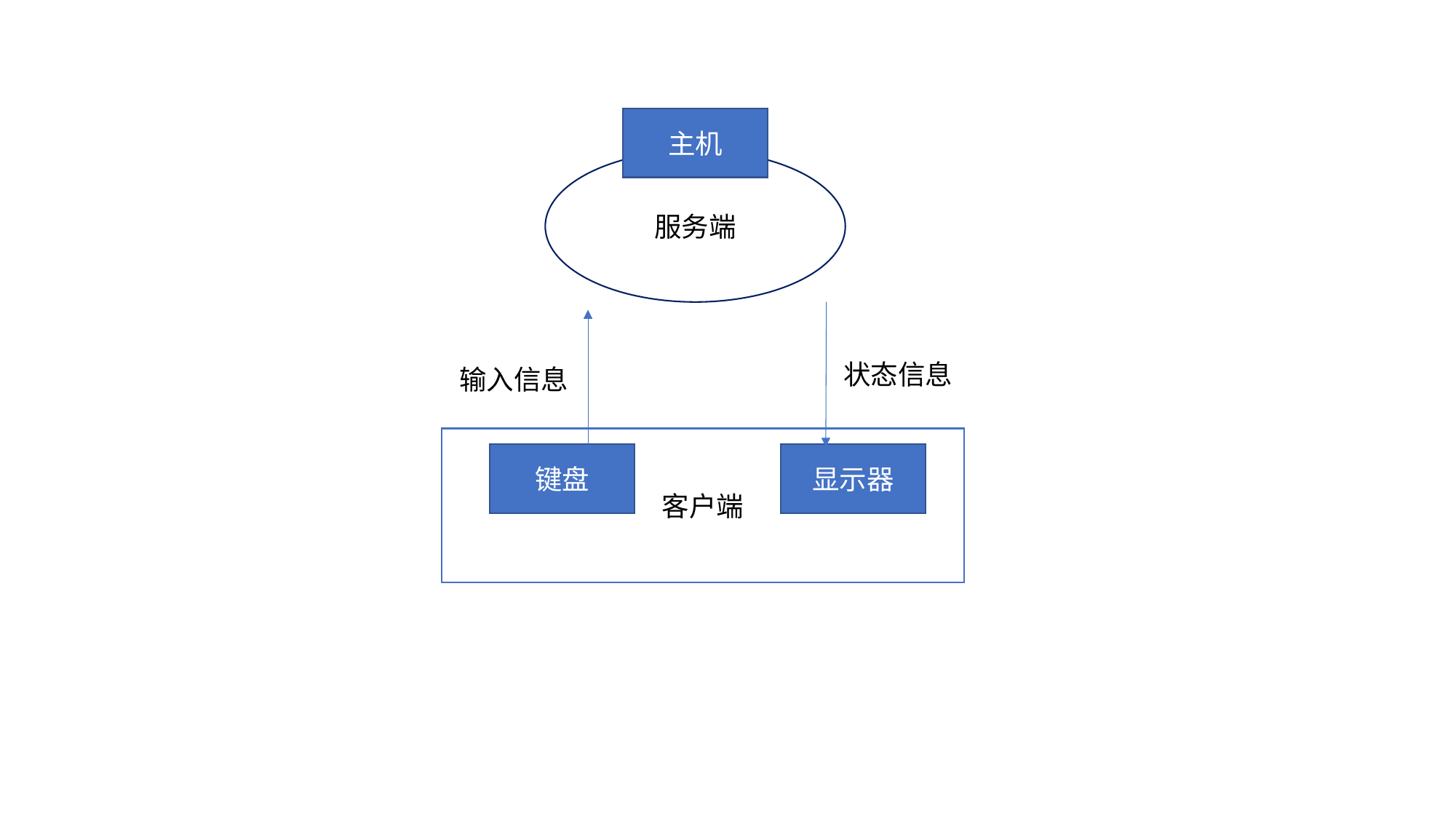

主机
服务端
状态信息
输入信息
客户端
键盘
显示器